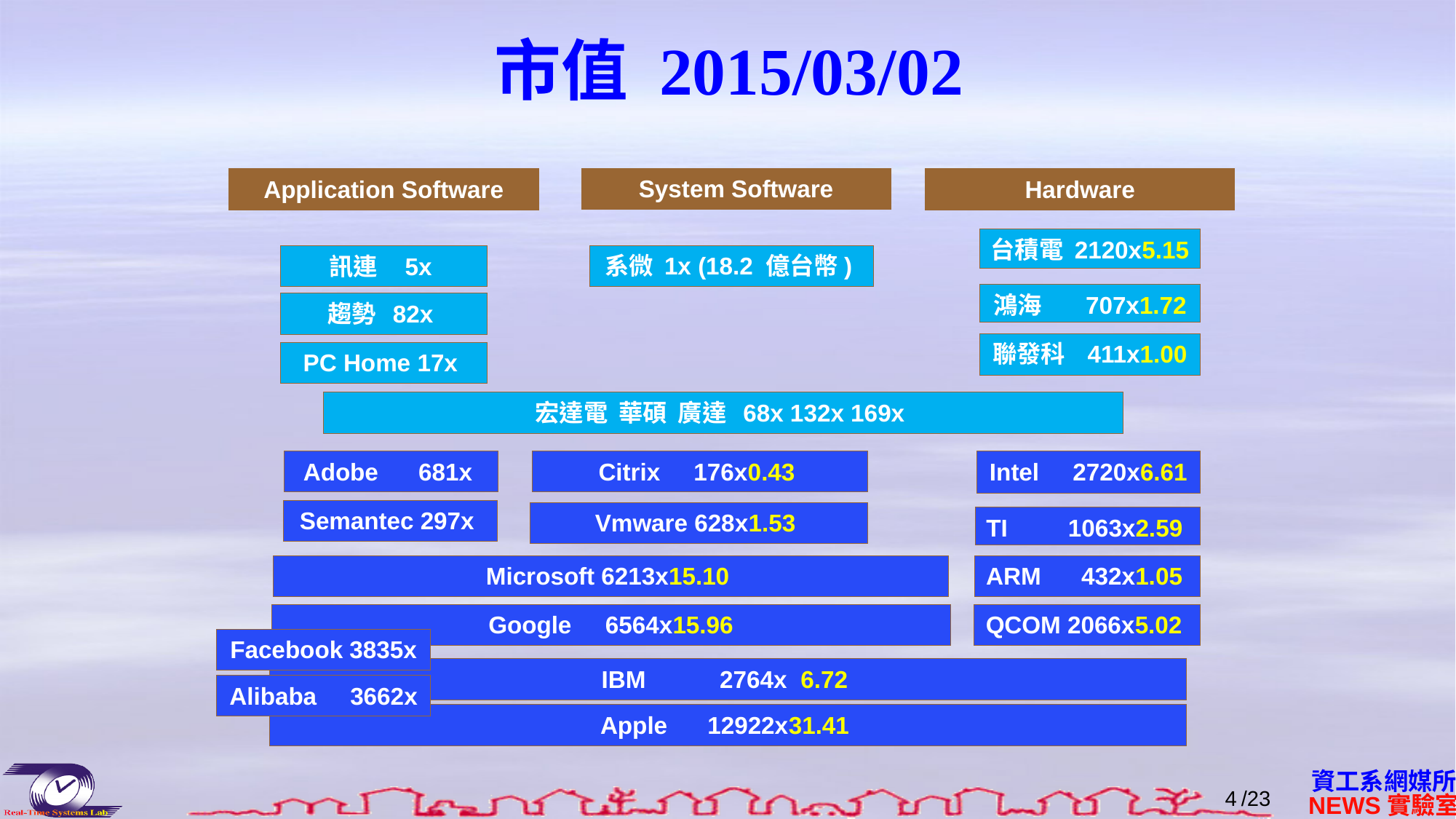

# 市值 2015/03/02
System Software
Application Software
Hardware
台積電 2120x5.15
系微 1x (18.2 億台幣)
訊連    5x
鴻海       707x1.72
趨勢  82x
聯發科   411x1.00
PC Home 17x
宏達電  華碩  廣達  68x 132x 169x
Adobe      681x
Citrix     176x0.43
Intel     2720x6.61
Semantec 297x
Vmware 628x1.53
TI         1063x2.59
Microsoft 6213x15.10
ARM      432x1.05
Google     6564x15.96
QCOM 2066x5.02
Facebook 3835x
IBM           2764x  6.72
Alibaba     3662x
Apple      12922x31.41
4
/23